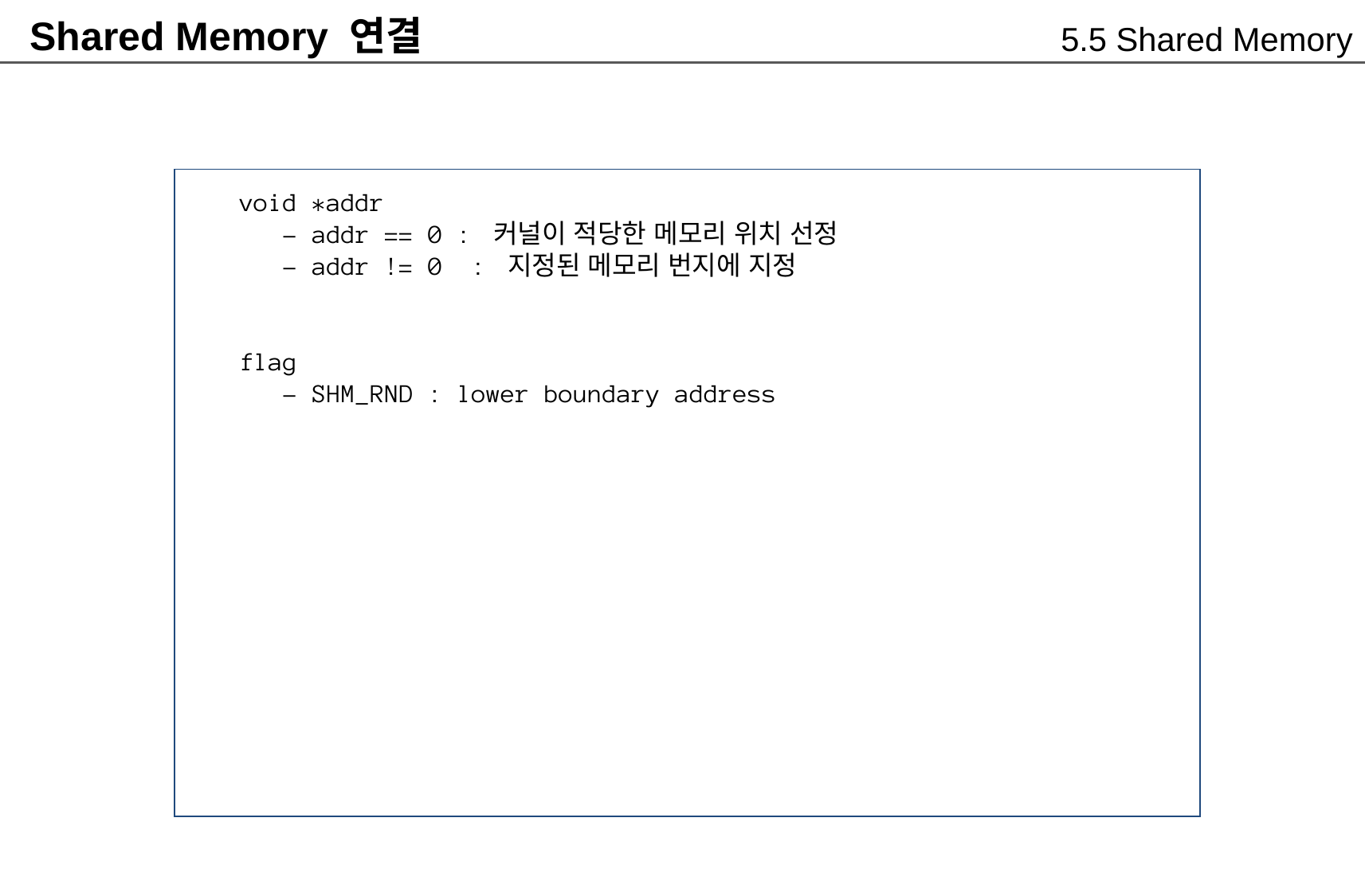

# Shared Memory 연결
5.5 Shared Memory

 void *addr
    - addr == 0 : 커널이 적당한 메모리 위치 선정
    - addr != 0  : 지정된 메모리 번지에 지정

 flag
    - SHM_RND : lower boundary address